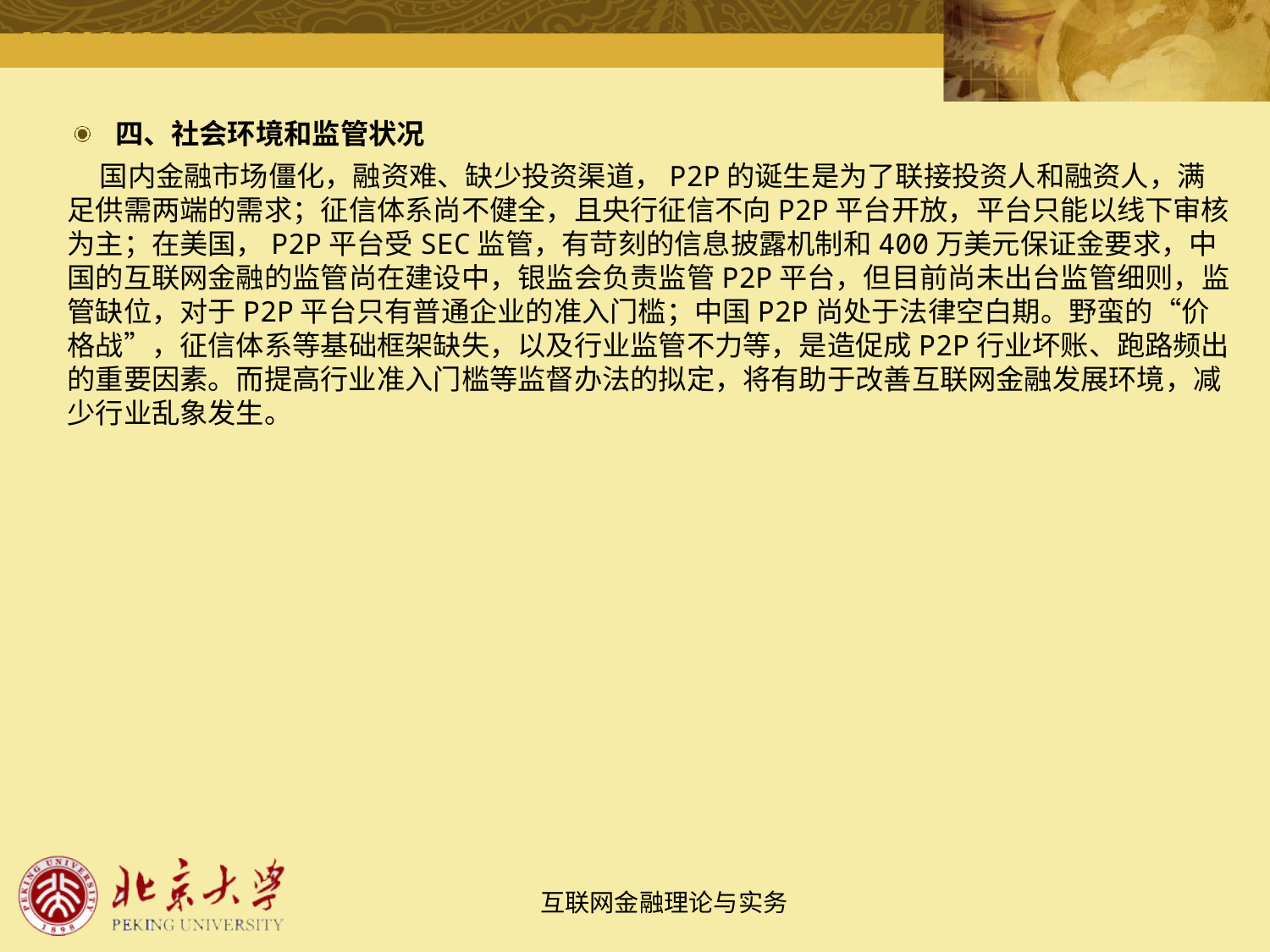

四、社会环境和监管状况
    国内金融市场僵化，融资难、缺少投资渠道，P2P的诞生是为了联接投资人和融资人，满足供需两端的需求；征信体系尚不健全，且央行征信不向P2P平台开放，平台只能以线下审核为主；在美国，P2P平台受SEC监管，有苛刻的信息披露机制和400万美元保证金要求，中国的互联网金融的监管尚在建设中，银监会负责监管P2P平台，但目前尚未出台监管细则，监管缺位，对于P2P平台只有普通企业的准入门槛；中国P2P尚处于法律空白期。野蛮的“价格战”，征信体系等基础框架缺失，以及行业监管不力等，是造促成P2P行业坏账、跑路频出的重要因素。而提高行业准入门槛等监督办法的拟定，将有助于改善互联网金融发展环境，减少行业乱象发生。